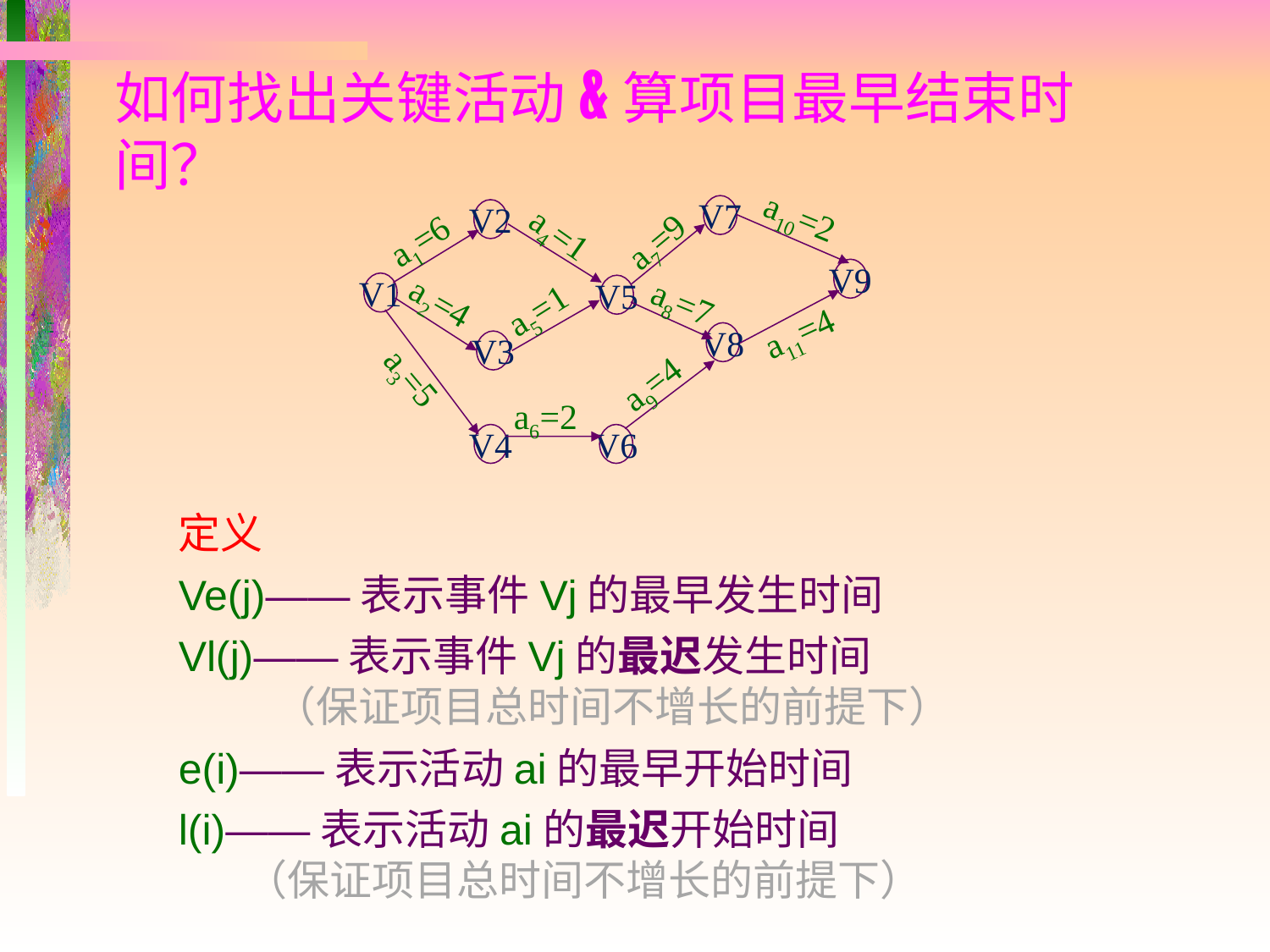

# 如何找出关键活动&算项目最早结束时间？
a10=2
V7
V2

V9
V1
V5

V8
V3

V4
V6

a4=1
a1=6
a7=9
a2=4
a8=7
a5=1
a11=4
a3=5
a9=4
a6=2
定义
Ve(j)——表示事件Vj的最早发生时间
Vl(j)——表示事件Vj的最迟发生时间
          （保证项目总时间不增长的前提下）
e(i)——表示活动ai的最早开始时间
l(i)——表示活动ai的最迟开始时间
       （保证项目总时间不增长的前提下）